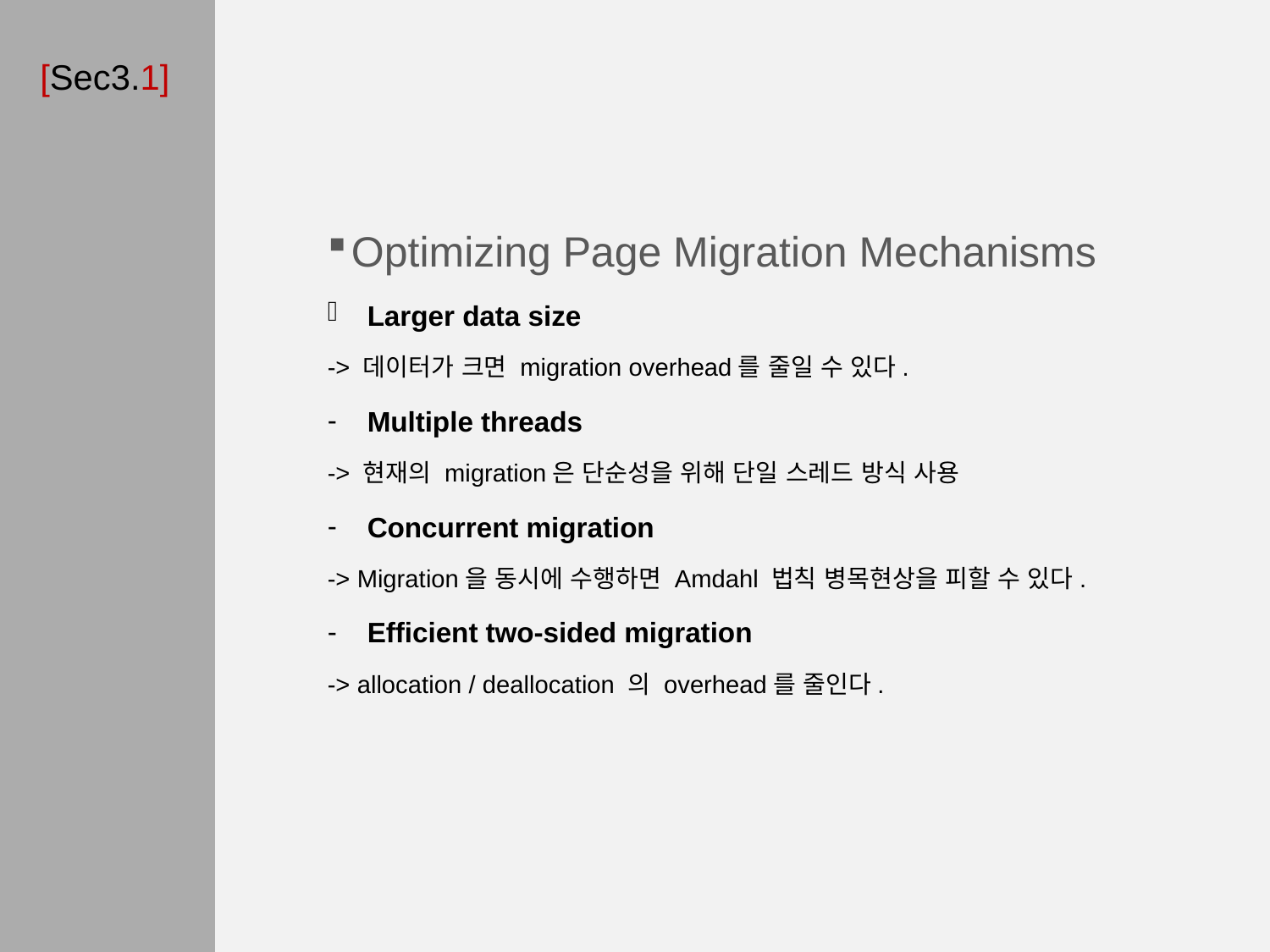

# [Sec3.1]
Optimizing Page Migration Mechanisms
Larger data size
-> 데이터가 크면 migration overhead를 줄일 수 있다.
Multiple threads
-> 현재의 migration은 단순성을 위해 단일 스레드 방식 사용
Concurrent migration
-> Migration을 동시에 수행하면 Amdahl 법칙 병목현상을 피할 수 있다.
Efficient two-sided migration
-> allocation / deallocation 의 overhead를 줄인다.